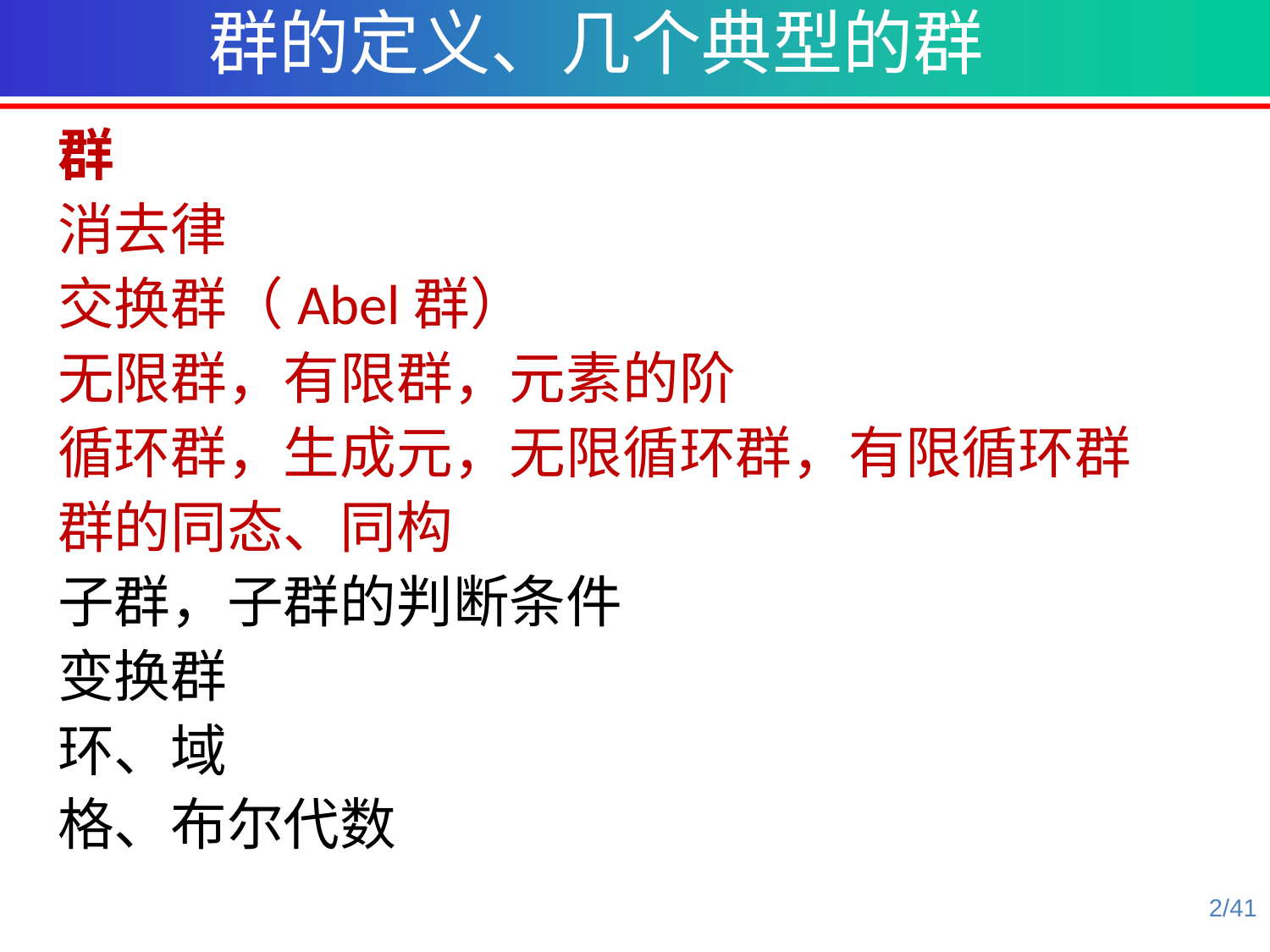

群的定义、几个典型的群
群
消去律
交换群（Abel群）
无限群，有限群，元素的阶
循环群，生成元，无限循环群，有限循环群
群的同态、同构
子群，子群的判断条件
变换群
环、域
格、布尔代数
2/41